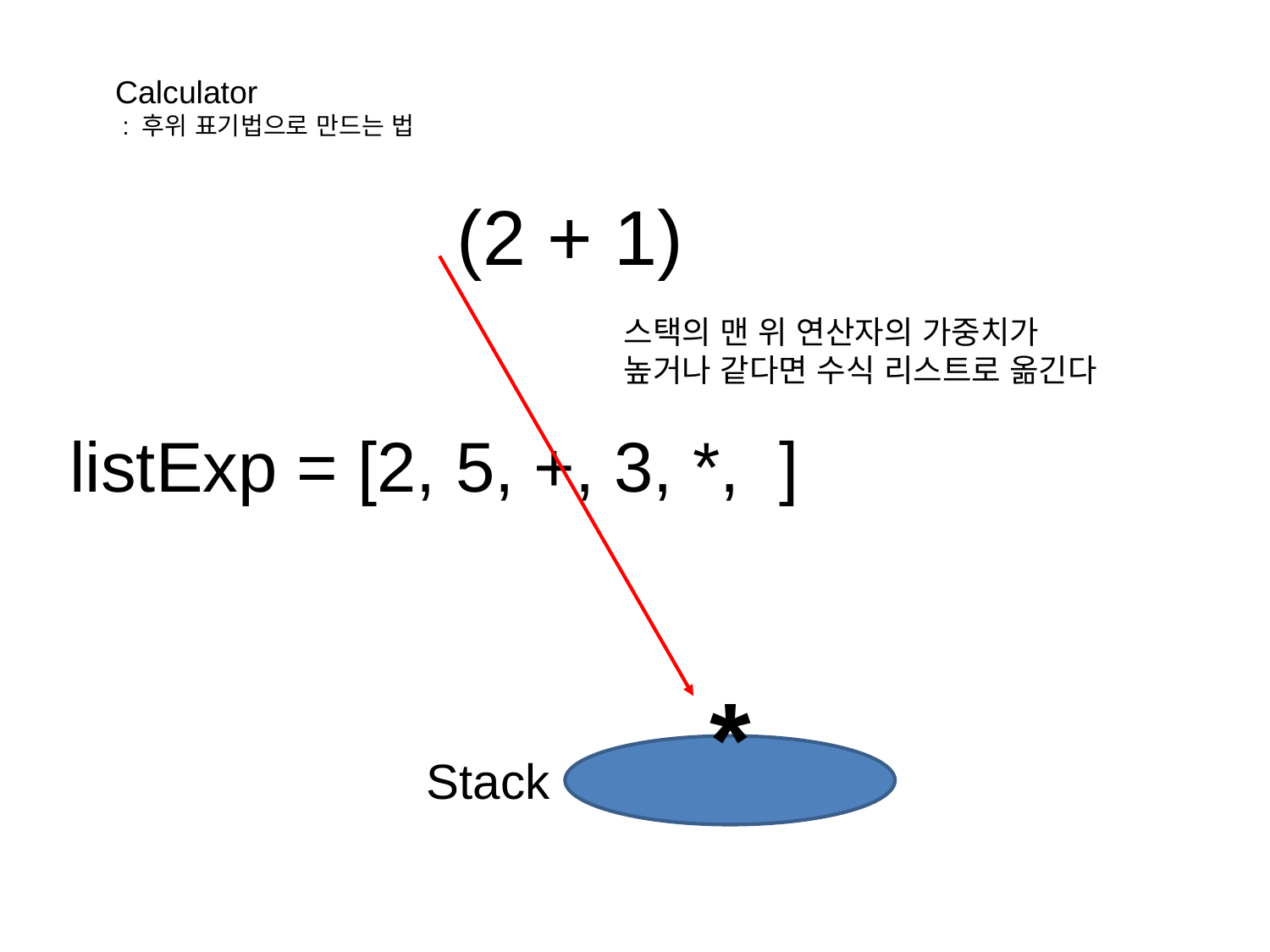

Calculator
 : 후위 표기법으로 만드는 법
     (2 + 1)
스택의 맨 위 연산자의 가중치가
높거나 같다면 수식 리스트로 옮긴다
listExp = [2, 5, +, 3, *,  ]
*

Stack